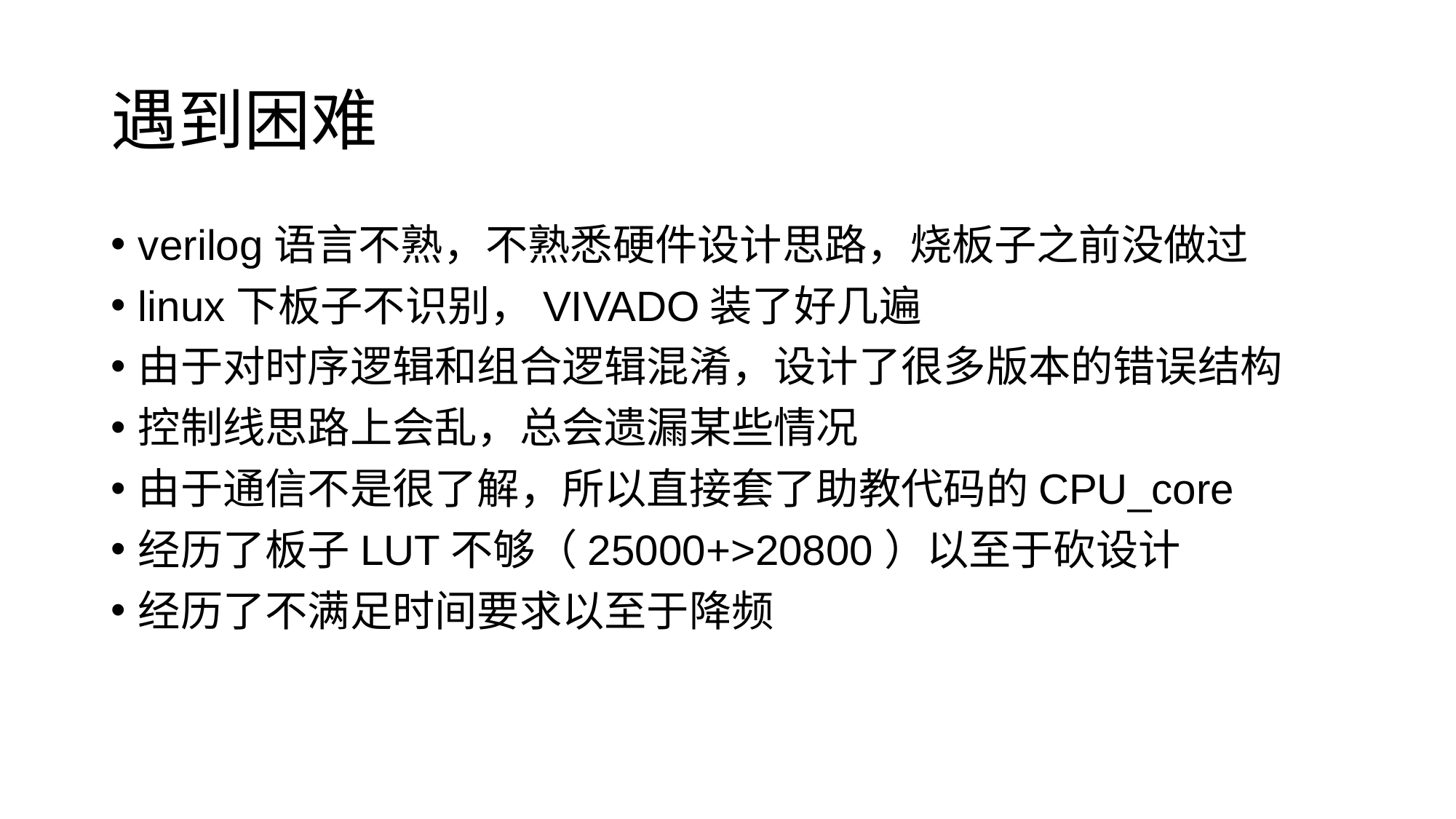

# 遇到困难
verilog语言不熟，不熟悉硬件设计思路，烧板子之前没做过
linux下板子不识别，VIVADO装了好几遍
由于对时序逻辑和组合逻辑混淆，设计了很多版本的错误结构
控制线思路上会乱，总会遗漏某些情况
由于通信不是很了解，所以直接套了助教代码的CPU_core
经历了板子LUT不够（25000+>20800）以至于砍设计
经历了不满足时间要求以至于降频